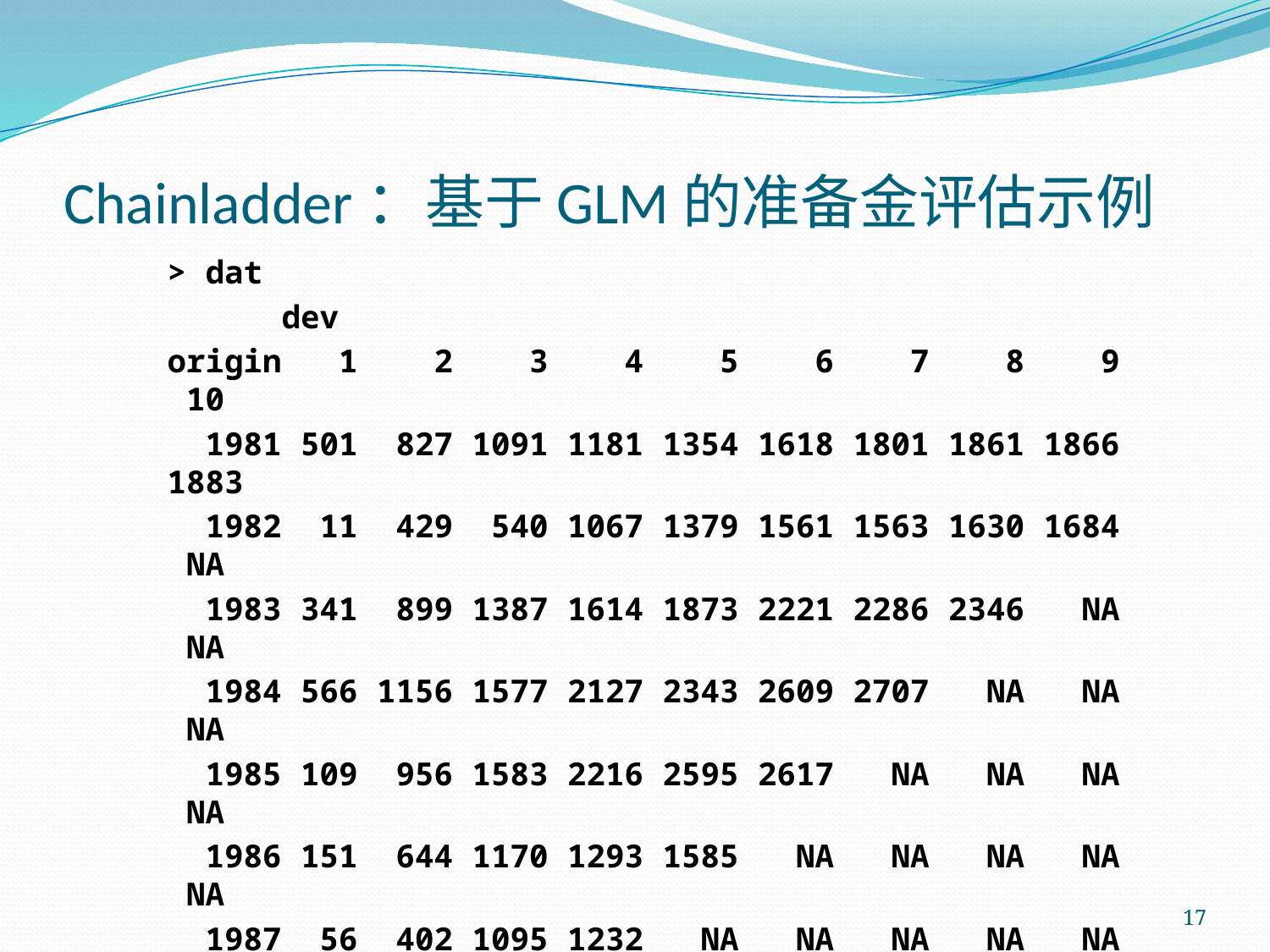

# Chainladder：基于GLM的准备金评估示例
> dat
      dev
origin   1    2    3    4    5    6    7    8    9   10
  1981 501  827 1091 1181 1354 1618 1801 1861 1866 1883
  1982  11  429  540 1067 1379 1561 1563 1630 1684   NA
  1983 341  899 1387 1614 1873 2221 2286 2346   NA   NA
  1984 566 1156 1577 2127 2343 2609 2707   NA   NA   NA
  1985 109  956 1583 2216 2595 2617   NA   NA   NA   NA
  1986 151  644 1170 1293 1585   NA   NA   NA   NA   NA
  1987  56  402 1095 1232   NA   NA   NA   NA   NA   NA
  1988 135  695 1311   NA   NA   NA   NA   NA   NA   NA
  1989 313  539   NA   NA   NA   NA   NA   NA   NA   NA
  1990 206   NA   NA   NA   NA   NA   NA   NA   NA   NA
> fit=glmReserve(dat,var.power=2,mse.method='bootstrap')
17